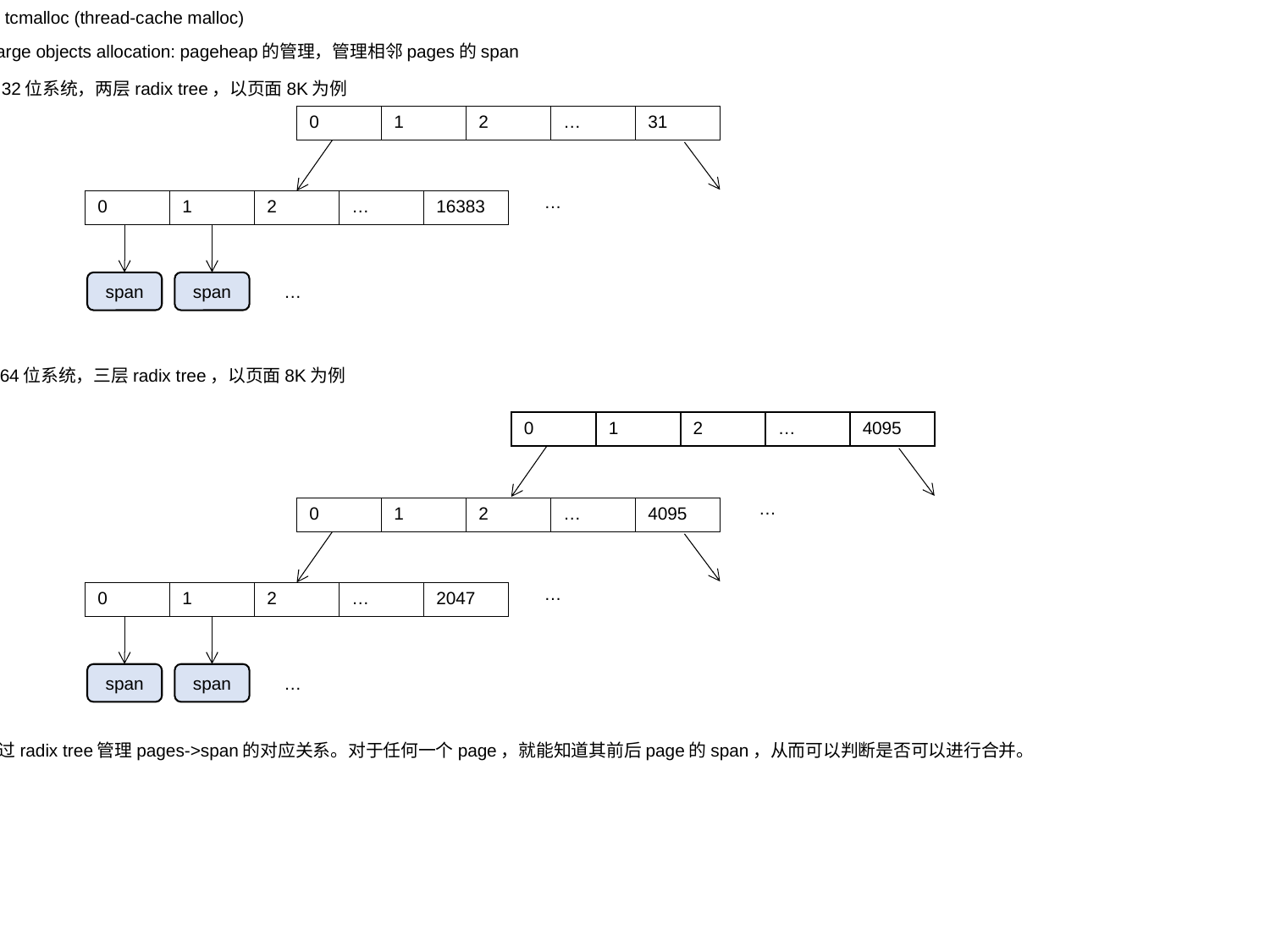

tcmalloc (thread-cache malloc)
large objects allocation: pageheap的管理，管理相邻pages的span
32位系统，两层radix tree，以页面8K为例
| 0 | 1 | 2 | … | 31 |
| --- | --- | --- | --- | --- |
…
| 0 | 1 | 2 | … | 16383 |
| --- | --- | --- | --- | --- |
span
span
…
64位系统，三层radix tree，以页面8K为例
| 0 | 1 | 2 | … | 4095 |
| --- | --- | --- | --- | --- |
…
| 0 | 1 | 2 | … | 4095 |
| --- | --- | --- | --- | --- |
…
| 0 | 1 | 2 | … | 2047 |
| --- | --- | --- | --- | --- |
span
span
…
通过radix tree管理pages->span的对应关系。对于任何一个page，就能知道其前后page的span，从而可以判断是否可以进行合并。